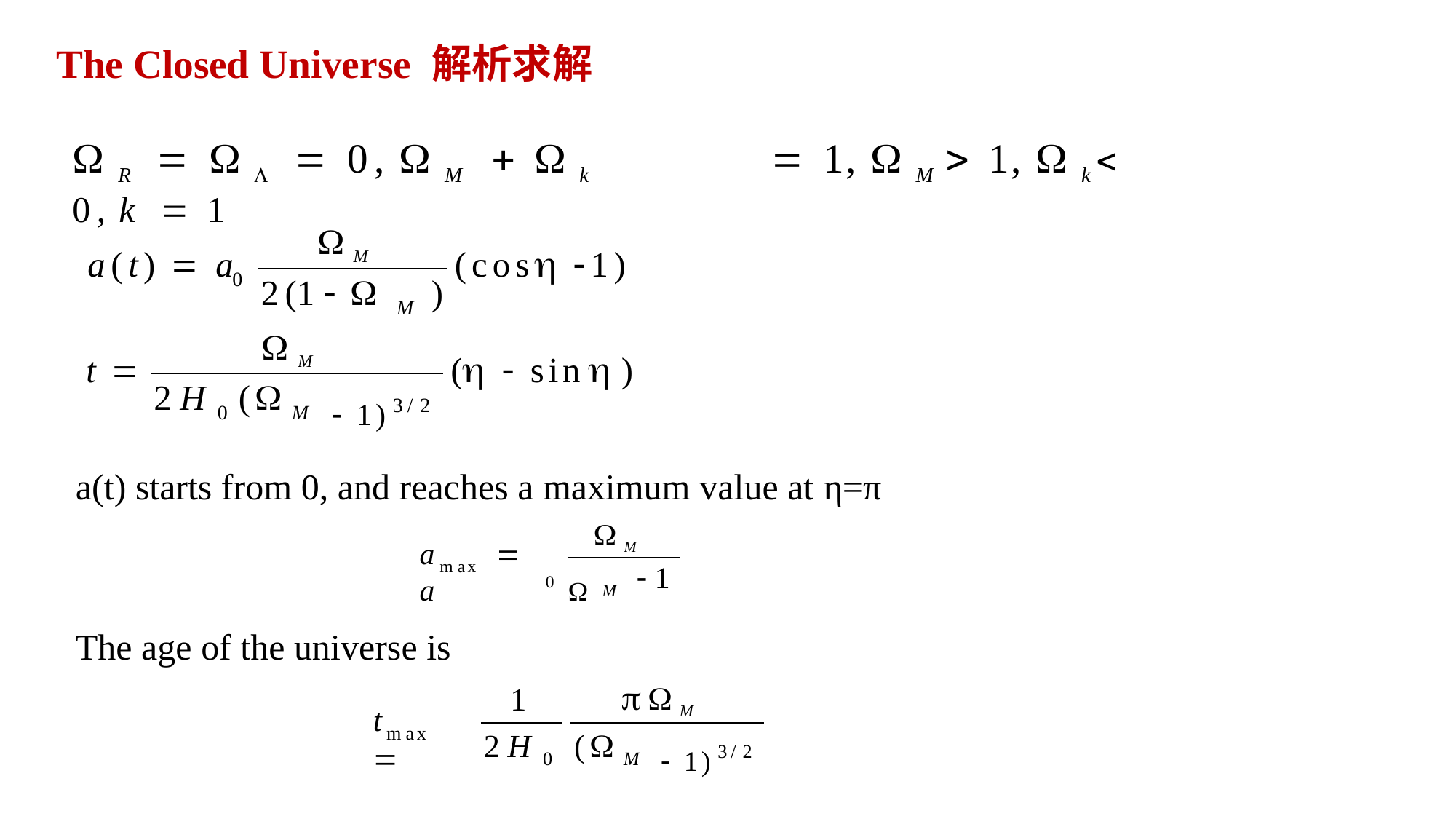

# The Closed Universe 解析求解
ΩR   = ΩΛ   = 0, ΩM   + Ωk	= 1, ΩM	> 1, Ωk< 0, k  = 1

ΩM
(cosη −1)
a(t) = a
0
2(1−Ω	)

M
ΩM
(η − sinη)
t =
−1)3/ 2
2H	(Ω

0
M
a(t) starts from 0, and reaches a maximum value at η=π
ΩM
a	= a
0 Ω
max
−1

M
The age of the universe is
πΩM
1
t	=
−1)3/ 2
max
2H	(Ω

0
M